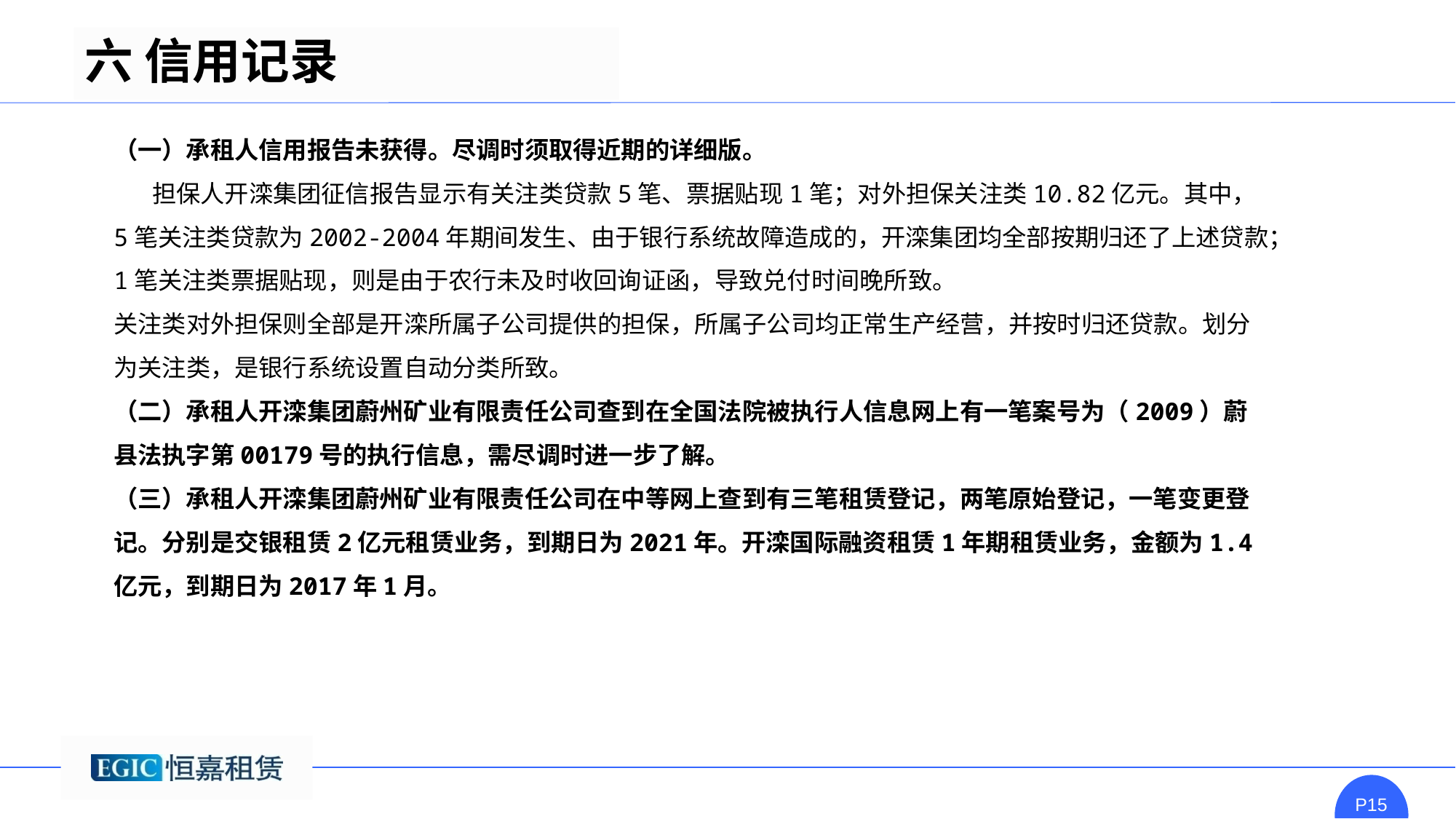

六 信用记录
（一）承租人信用报告未获得。尽调时须取得近期的详细版。
      担保人开滦集团征信报告显示有关注类贷款5笔、票据贴现1笔；对外担保关注类10.82亿元。其中，5笔关注类贷款为2002-2004年期间发生、由于银行系统故障造成的，开滦集团均全部按期归还了上述贷款；1笔关注类票据贴现，则是由于农行未及时收回询证函，导致兑付时间晚所致。
关注类对外担保则全部是开滦所属子公司提供的担保，所属子公司均正常生产经营，并按时归还贷款。划分为关注类，是银行系统设置自动分类所致。
（二）承租人开滦集团蔚州矿业有限责任公司查到在全国法院被执行人信息网上有一笔案号为（2009）蔚县法执字第00179号的执行信息，需尽调时进一步了解。
（三）承租人开滦集团蔚州矿业有限责任公司在中等网上查到有三笔租赁登记，两笔原始登记，一笔变更登记。分别是交银租赁2亿元租赁业务，到期日为2021年。开滦国际融资租赁1年期租赁业务，金额为1.4亿元，到期日为2017年1月。